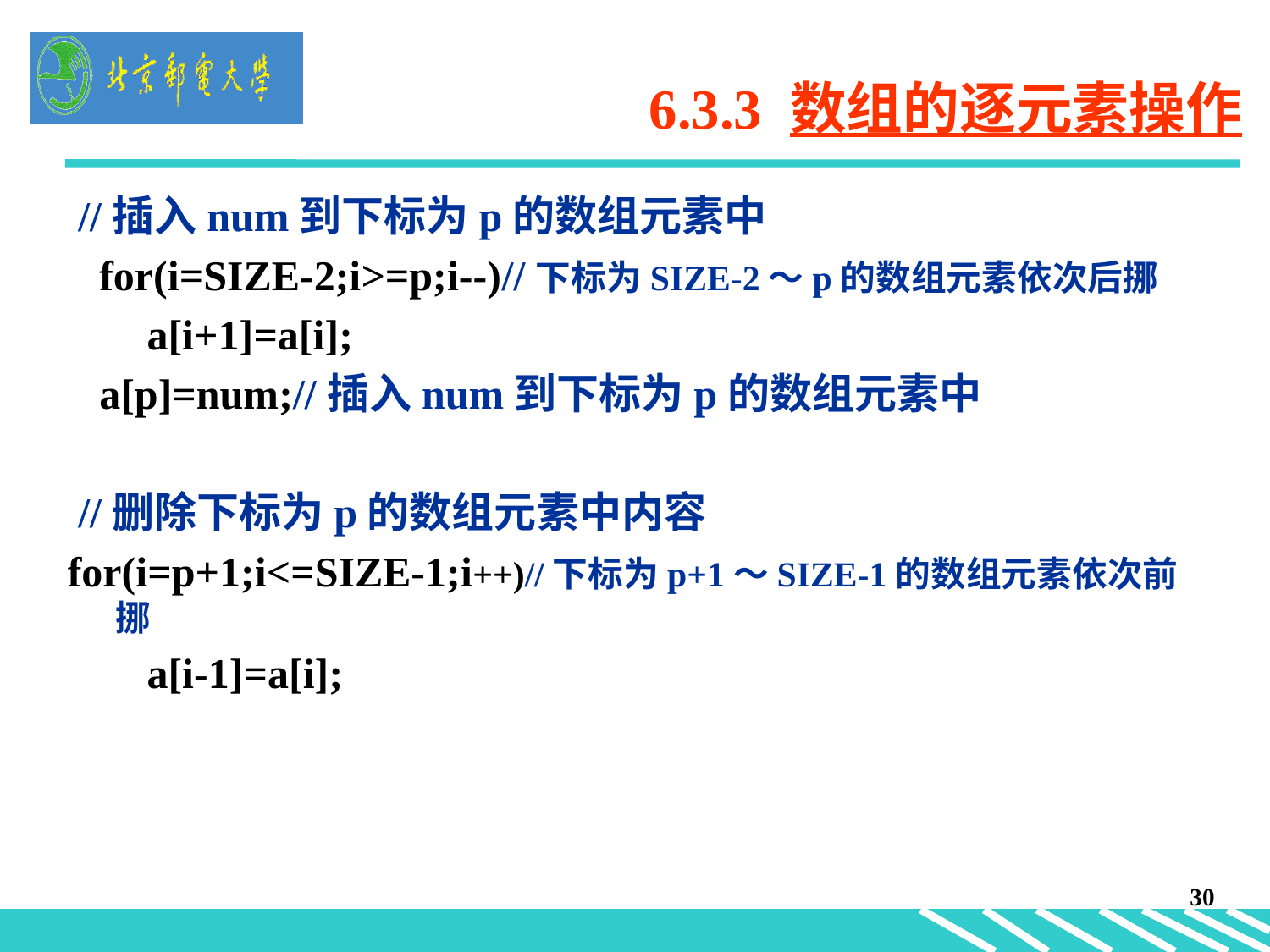

# 6.3.3 数组的逐元素操作
 //插入num到下标为p的数组元素中
   for(i=SIZE-2;i>=p;i--)//下标为SIZE-2～p的数组元素依次后挪
	   a[i+1]=a[i];
   a[p]=num;//插入num到下标为p的数组元素中

 //删除下标为p的数组元素中内容
for(i=p+1;i<=SIZE-1;i++)//下标为p+1～SIZE-1的数组元素依次前挪
	   a[i-1]=a[i];
30